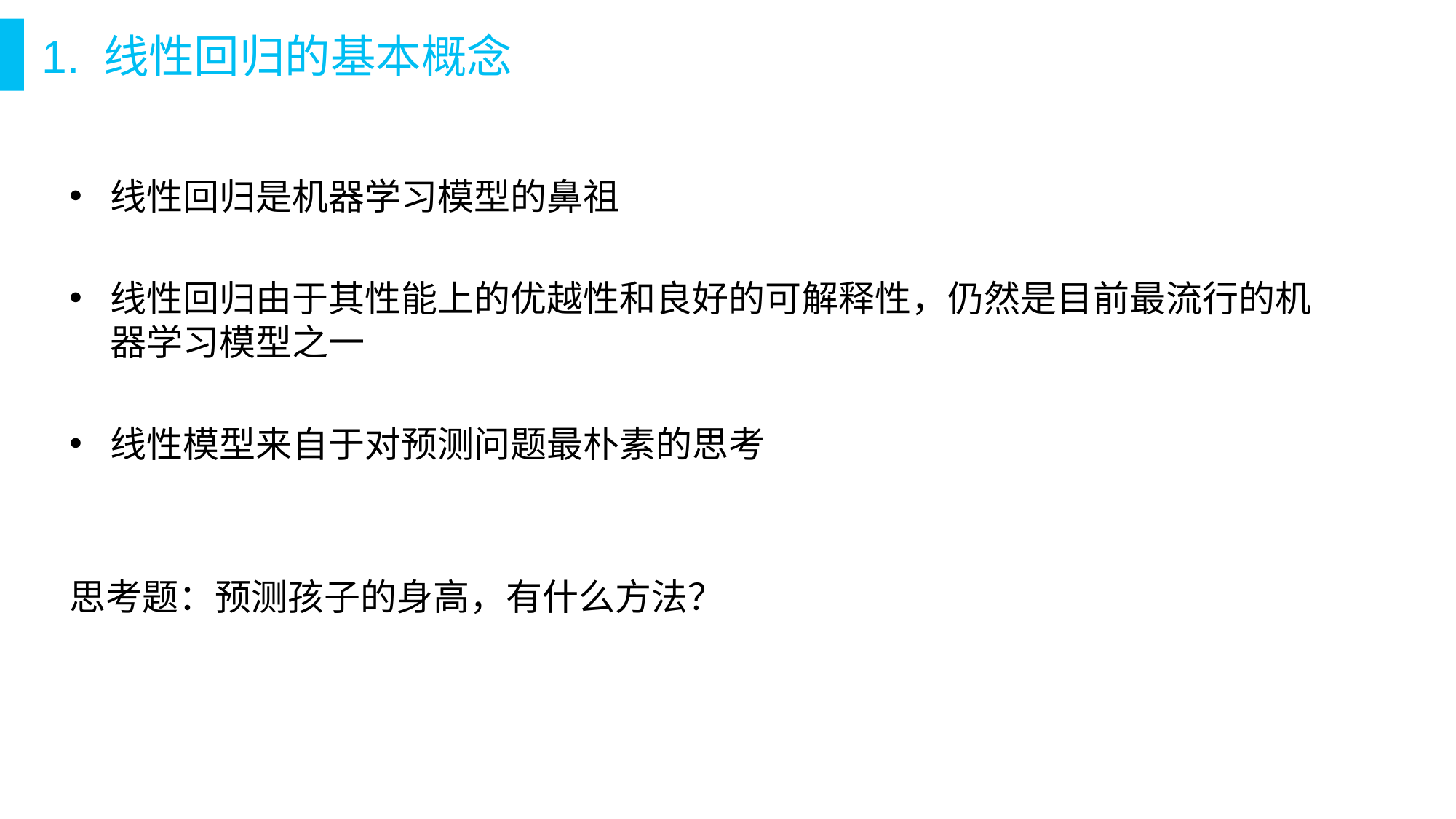

# 1. 线性回归的基本概念

线性回归是机器学习模型的鼻祖

线性回归由于其性能上的优越性和良好的可解释性，仍然是目前最流行的机器学习模型之一

线性模型来自于对预测问题最朴素的思考

思考题：预测孩子的身高，有什么方法？